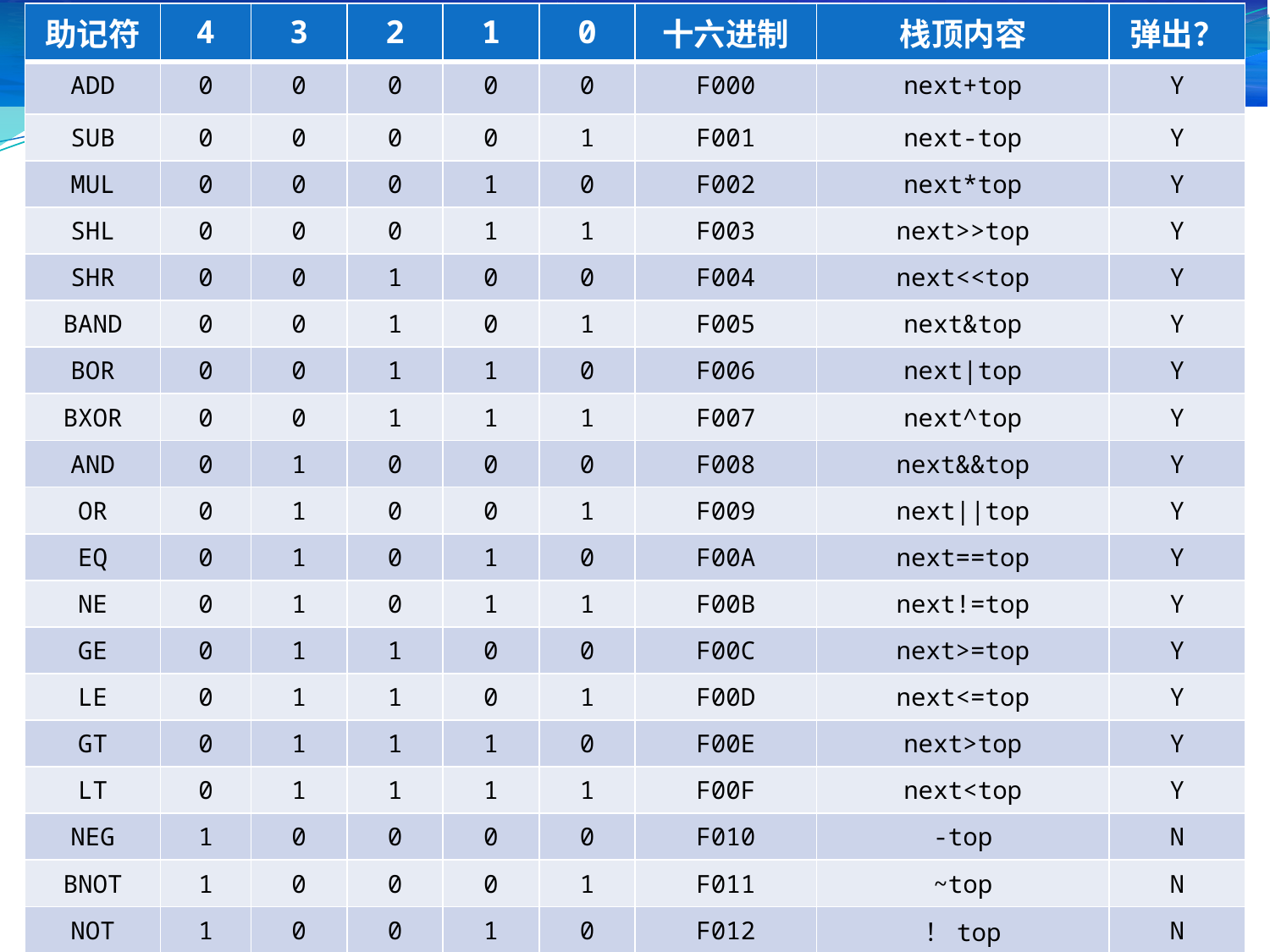

| 助记符 | 4 | 3 | 2 | 1 | 0 | 十六进制 | 栈顶内容 | 弹出？ |
| --- | --- | --- | --- | --- | --- | --- | --- | --- |
| ADD | 0 | 0 | 0 | 0 | 0 | F000 | next+top | Y |
| SUB | 0 | 0 | 0 | 0 | 1 | F001 | next-top | Y |
| MUL | 0 | 0 | 0 | 1 | 0 | F002 | next\*top | Y |
| SHL | 0 | 0 | 0 | 1 | 1 | F003 | next>>top | Y |
| SHR | 0 | 0 | 1 | 0 | 0 | F004 | next<<top | Y |
| BAND | 0 | 0 | 1 | 0 | 1 | F005 | next&top | Y |
| BOR | 0 | 0 | 1 | 1 | 0 | F006 | next|top | Y |
| BXOR | 0 | 0 | 1 | 1 | 1 | F007 | next^top | Y |
| AND | 0 | 1 | 0 | 0 | 0 | F008 | next&&top | Y |
| OR | 0 | 1 | 0 | 0 | 1 | F009 | next||top | Y |
| EQ | 0 | 1 | 0 | 1 | 0 | F00A | next==top | Y |
| NE | 0 | 1 | 0 | 1 | 1 | F00B | next!=top | Y |
| GE | 0 | 1 | 1 | 0 | 0 | F00C | next>=top | Y |
| LE | 0 | 1 | 1 | 0 | 1 | F00D | next<=top | Y |
| GT | 0 | 1 | 1 | 1 | 0 | F00E | next>top | Y |
| LT | 0 | 1 | 1 | 1 | 1 | F00F | next<top | Y |
| NEG | 1 | 0 | 0 | 0 | 0 | F010 | -top | N |
| BNOT | 1 | 0 | 0 | 0 | 1 | F011 | ~top | N |
| NOT | 1 | 0 | 0 | 1 | 0 | F012 | ！top | N |